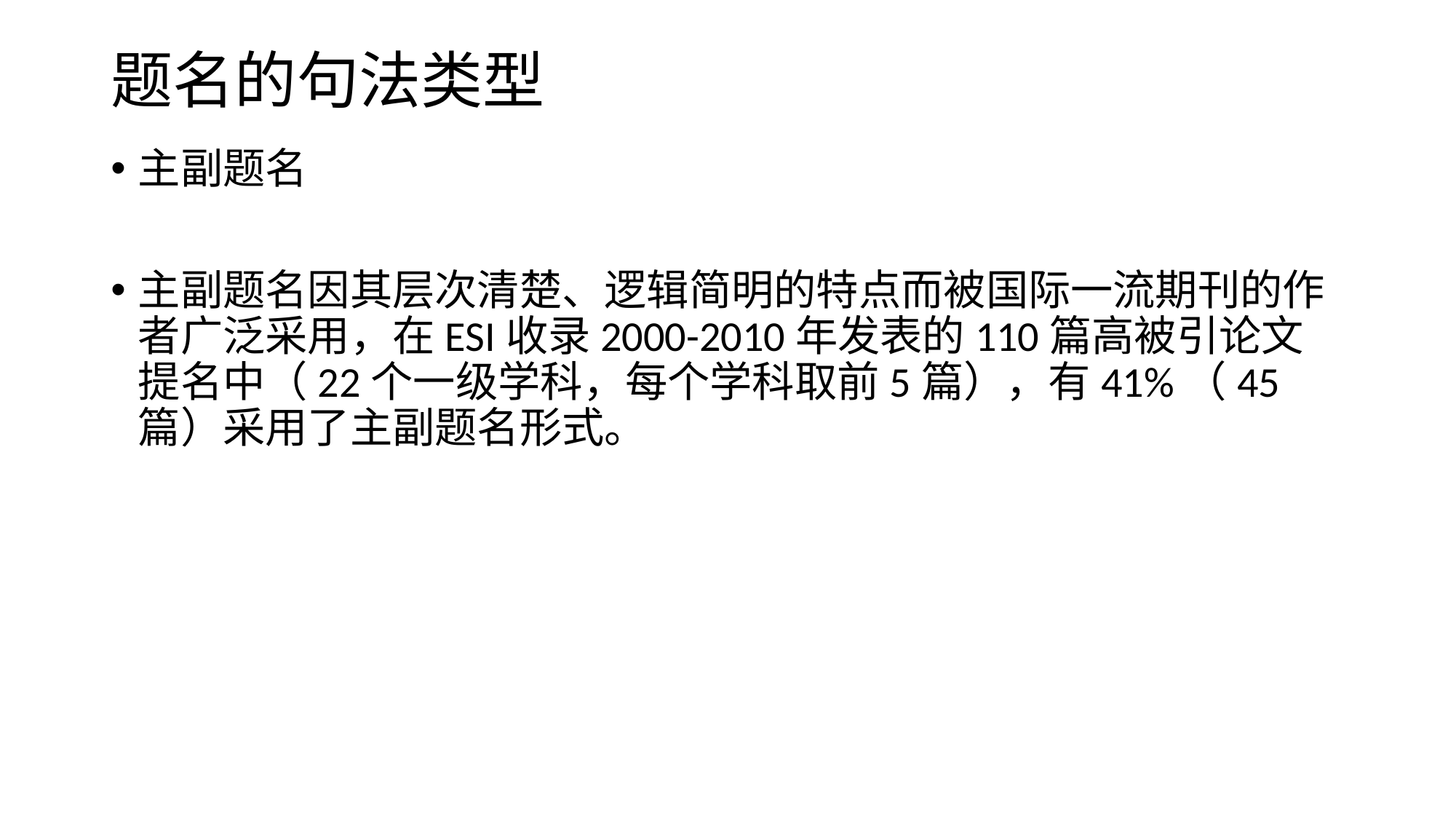

# 题名的句法类型
主副题名

主副题名因其层次清楚、逻辑简明的特点而被国际一流期刊的作者广泛采用，在ESI收录2000-2010年发表的110篇高被引论文提名中（22个一级学科，每个学科取前5篇），有41%（45篇）采用了主副题名形式。